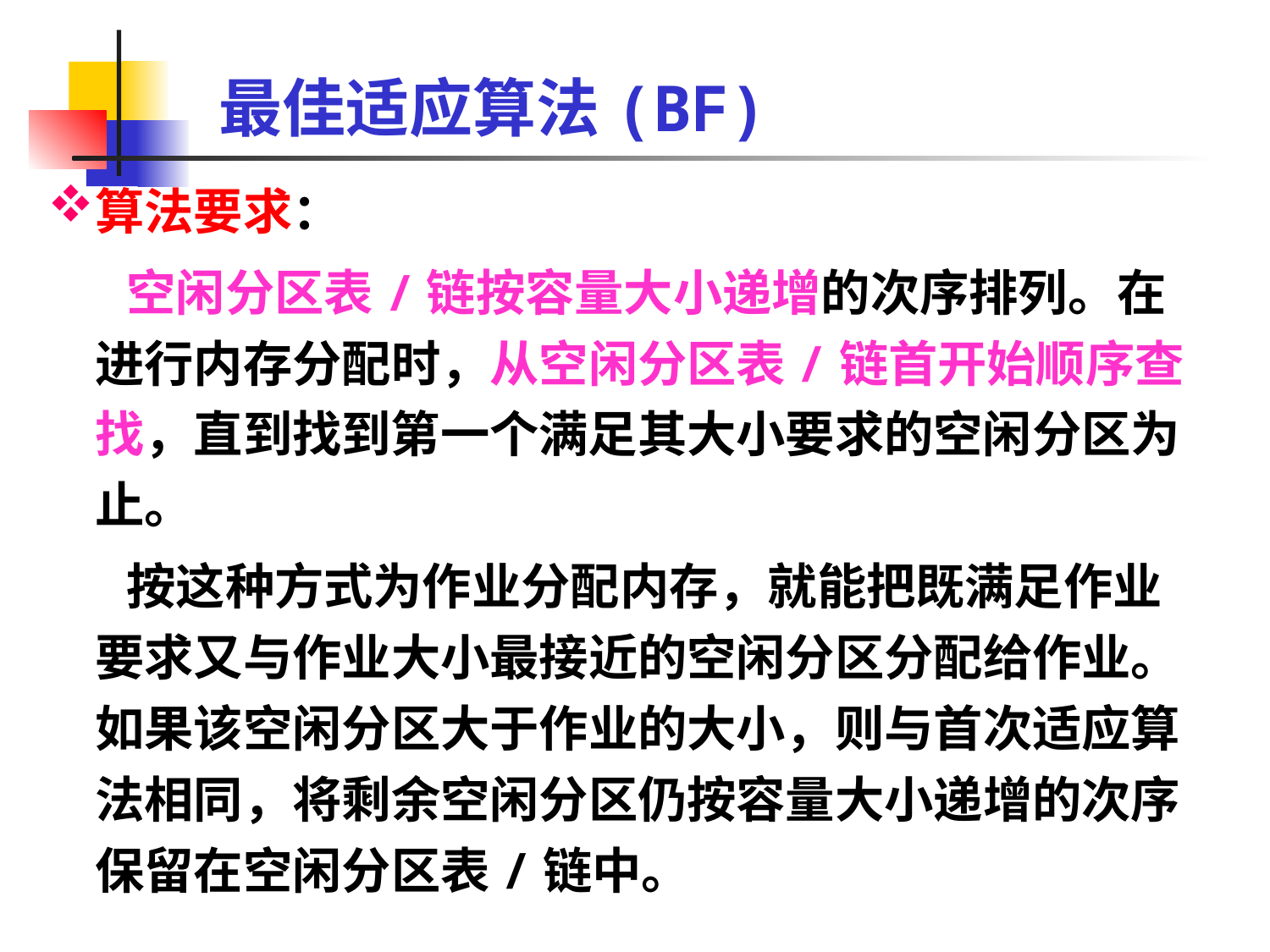

# 最佳适应算法(BF)
算法要求：
      空闲分区表/链按容量大小递增的次序排列。在进行内存分配时，从空闲分区表/链首开始顺序查找，直到找到第一个满足其大小要求的空闲分区为止。
      按这种方式为作业分配内存，就能把既满足作业要求又与作业大小最接近的空闲分区分配给作业。如果该空闲分区大于作业的大小，则与首次适应算法相同，将剩余空闲分区仍按容量大小递增的次序保留在空闲分区表/链中。